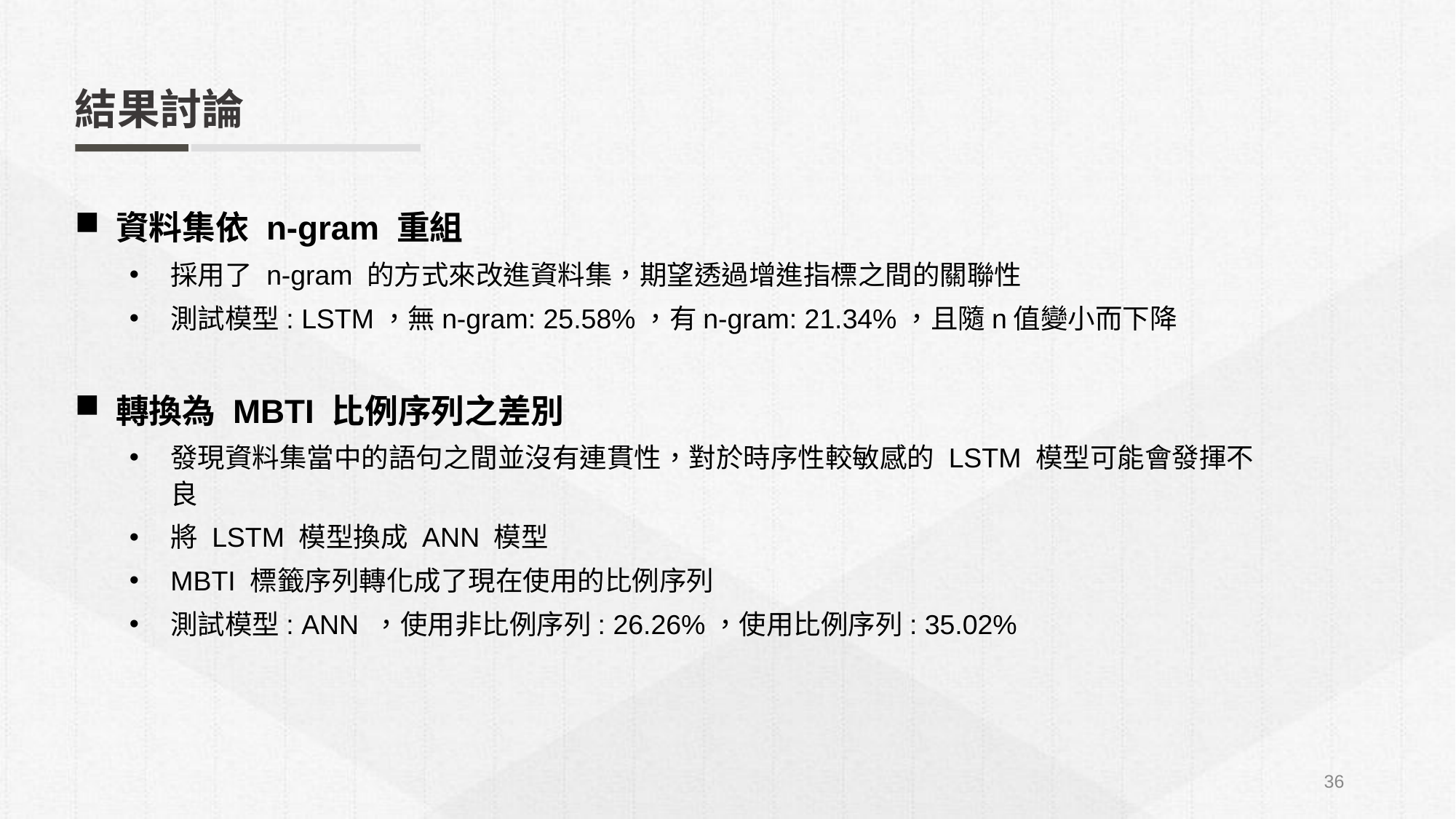

結果討論

資料集依 n-gram 重組
採用了 n-gram 的方式來改進資料集，期望透過增進指標之間的關聯性
測試模型: LSTM，無n-gram: 25.58%，有n-gram: 21.34%，且隨n值變小而下降

轉換為 MBTI 比例序列之差別
發現資料集當中的語句之間並沒有連貫性，對於時序性較敏感的 LSTM 模型可能會發揮不良
將 LSTM 模型換成 ANN 模型
MBTI 標籤序列轉化成了現在使用的比例序列
測試模型: ANN ，使用非比例序列: 26.26%，使用比例序列: 35.02%

36